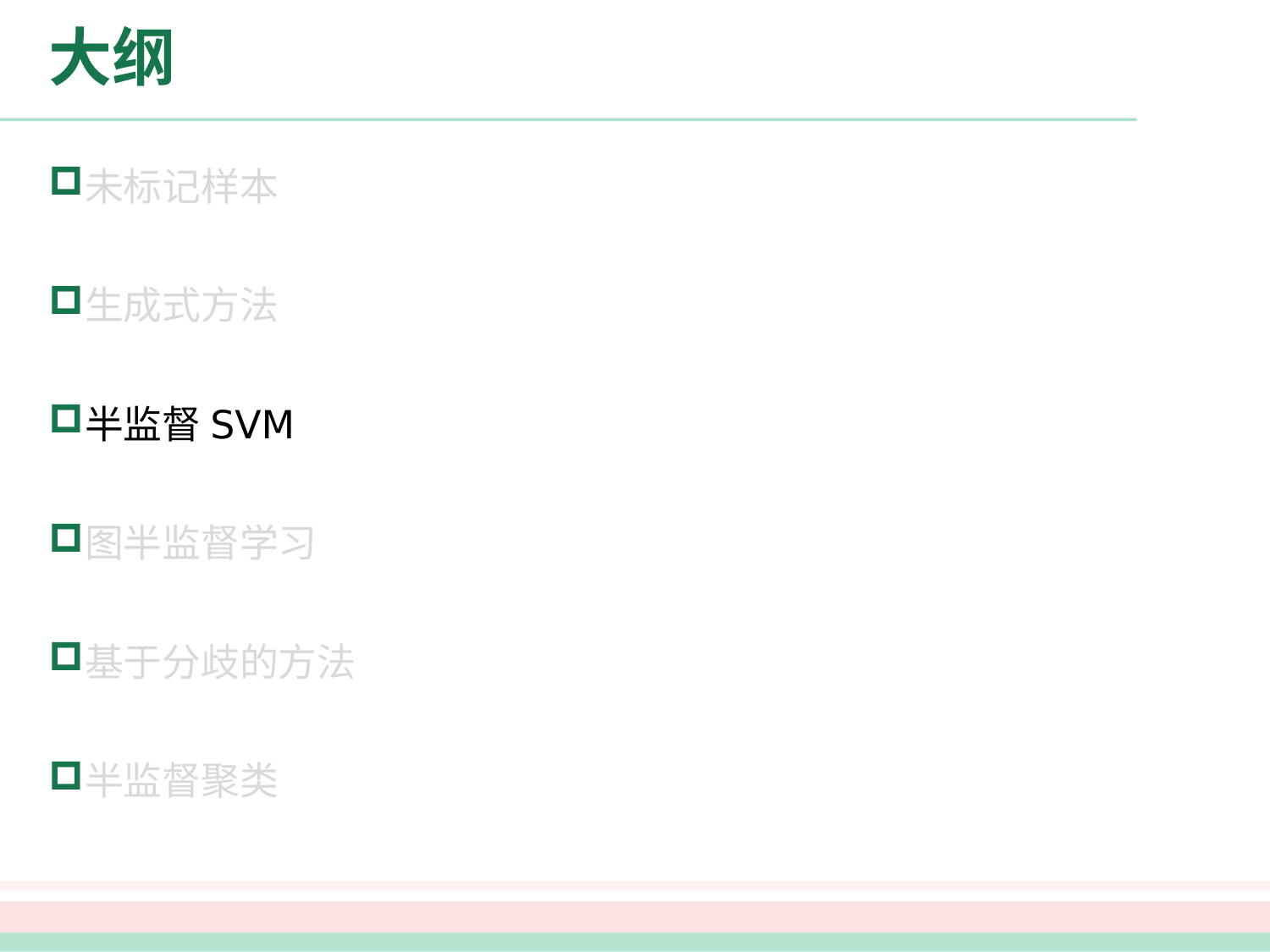

# 大纲
未标记样本

生成式方法

半监督SVM

图半监督学习

基于分歧的方法

半监督聚类